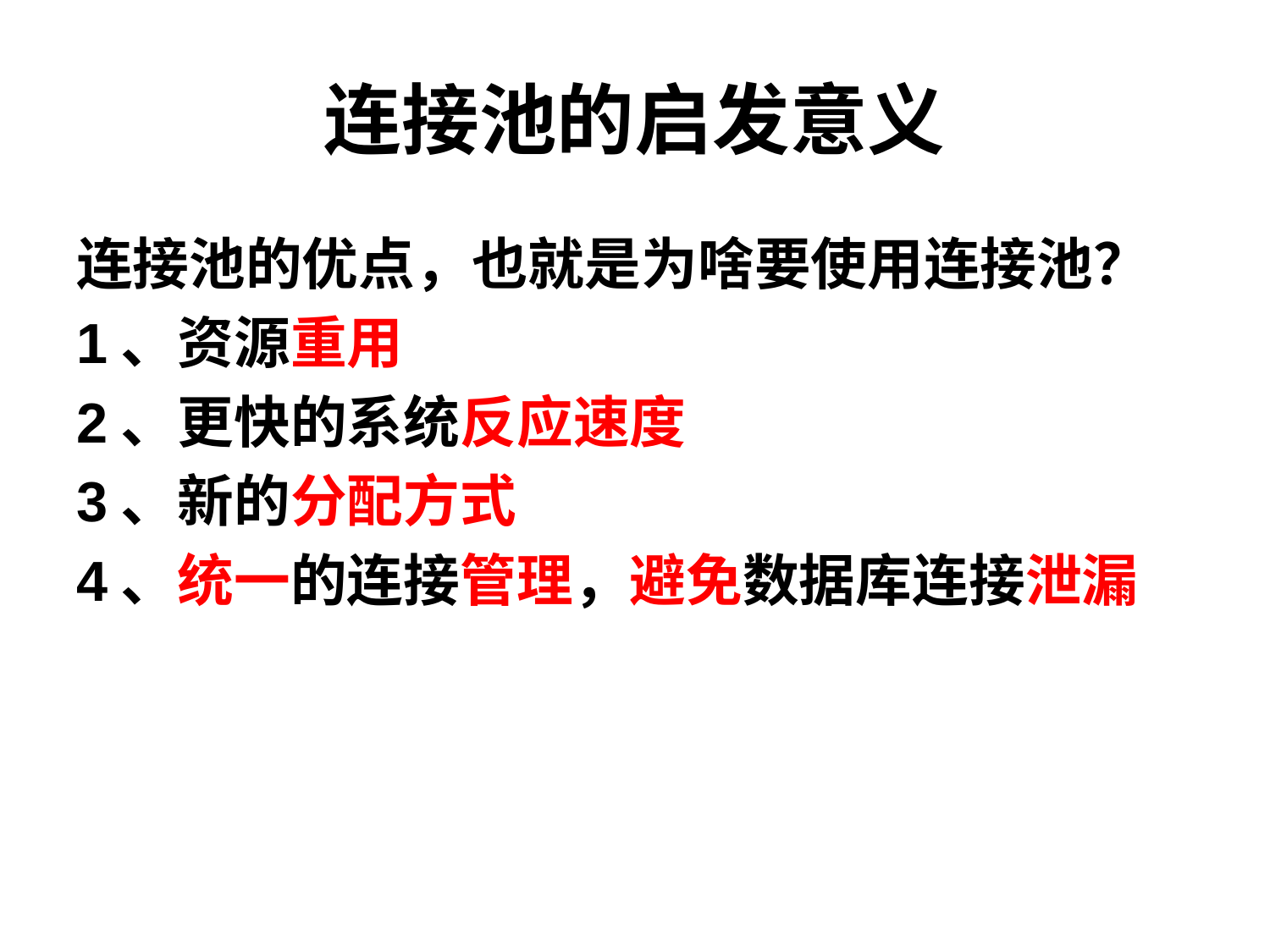

# 连接池的启发意义
连接池的优点，也就是为啥要使用连接池？
1、资源重用
2、更快的系统反应速度
3、新的分配方式
4、统一的连接管理，避免数据库连接泄漏